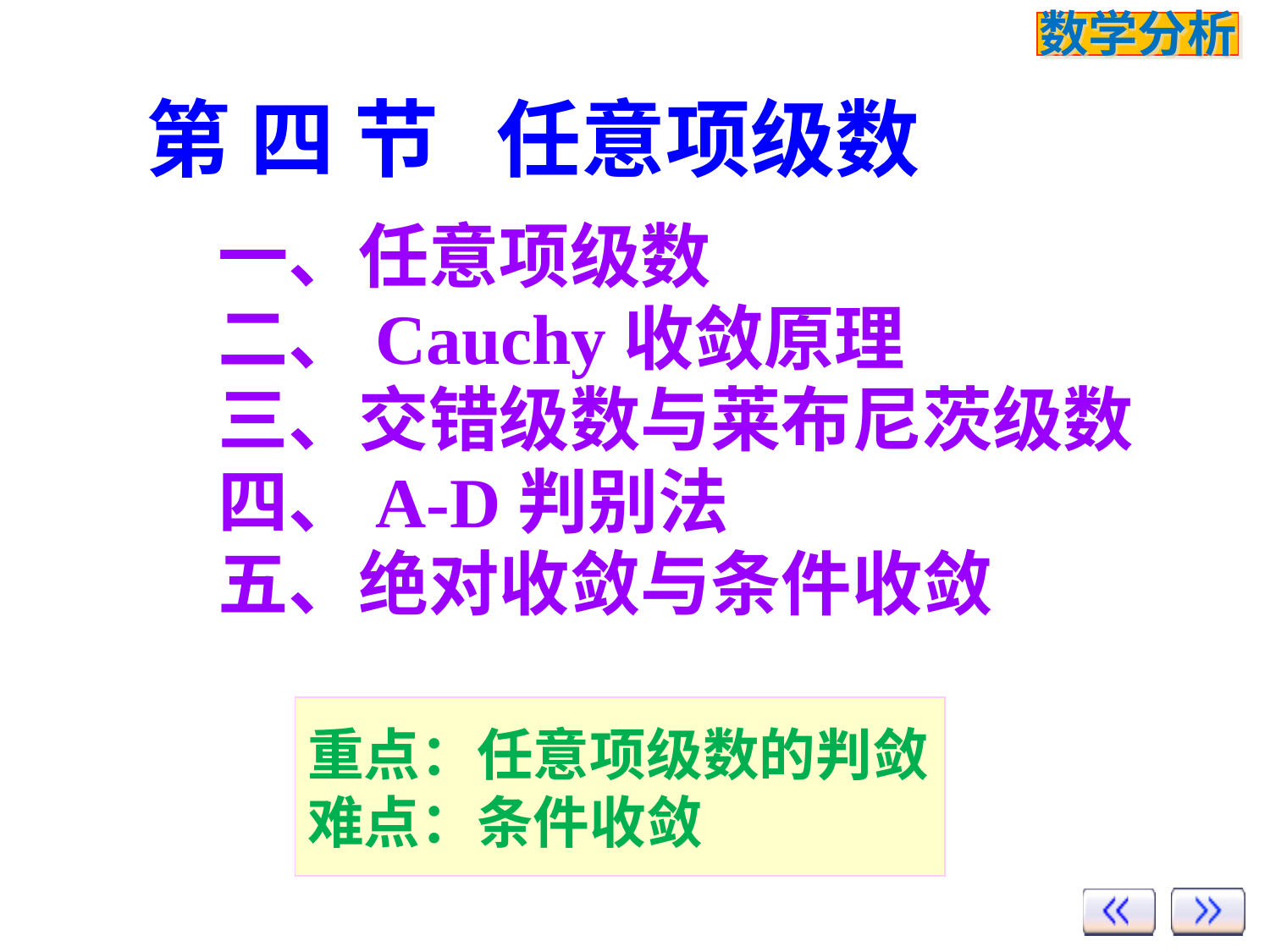

第 四 节   任意项级数

一、任意项级数
二、Cauchy收敛原理
三、交错级数与莱布尼茨级数
四、A-D判别法
五、绝对收敛与条件收敛
重点：任意项级数的判敛
难点：条件收敛